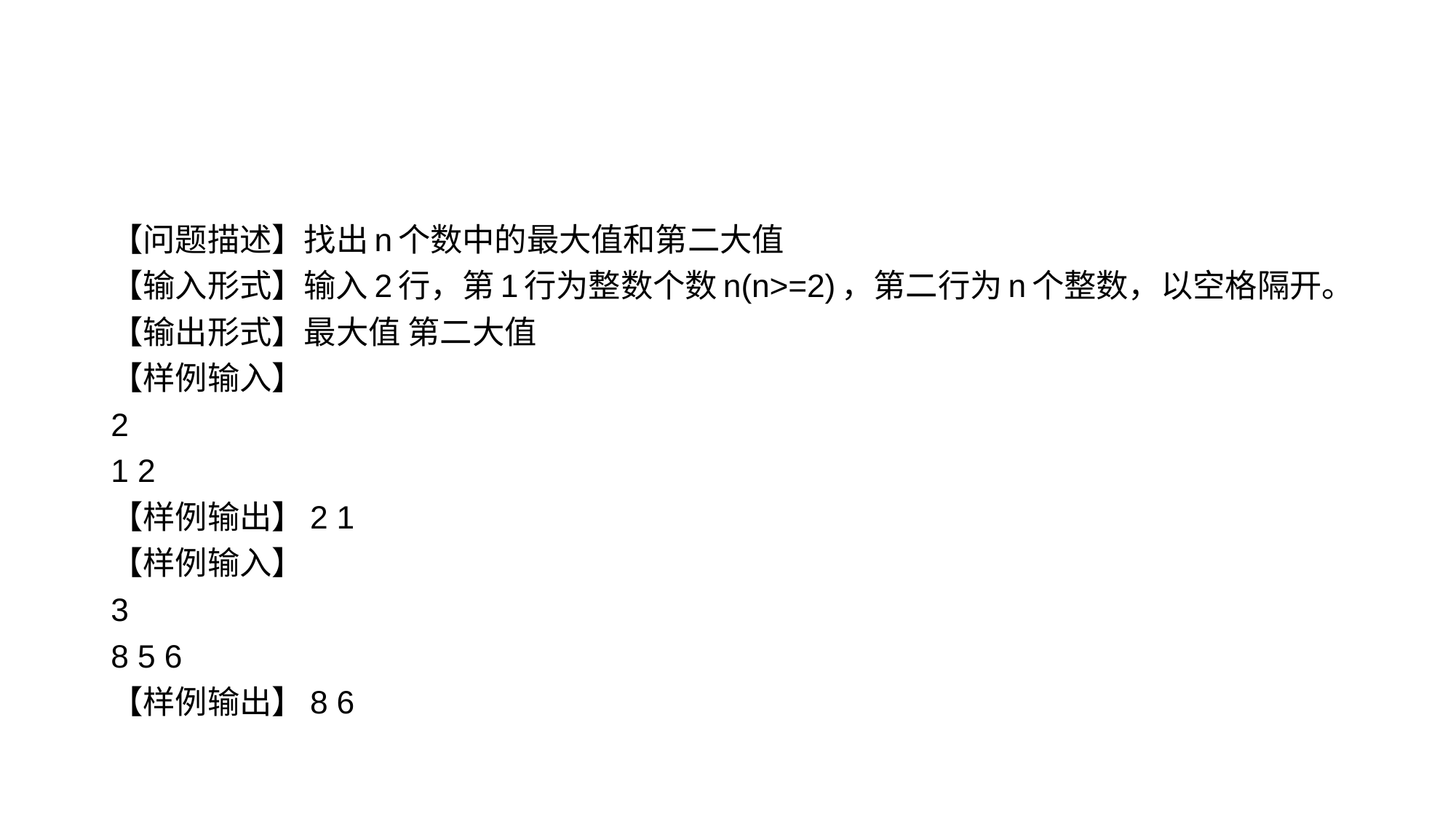

#
【问题描述】找出n个数中的最大值和第二大值
【输入形式】输入2行，第1行为整数个数n(n>=2)，第二行为n个整数，以空格隔开。
【输出形式】最大值 第二大值
【样例输入】
2
1 2
【样例输出】2 1
【样例输入】
3
8 5 6
【样例输出】8 6